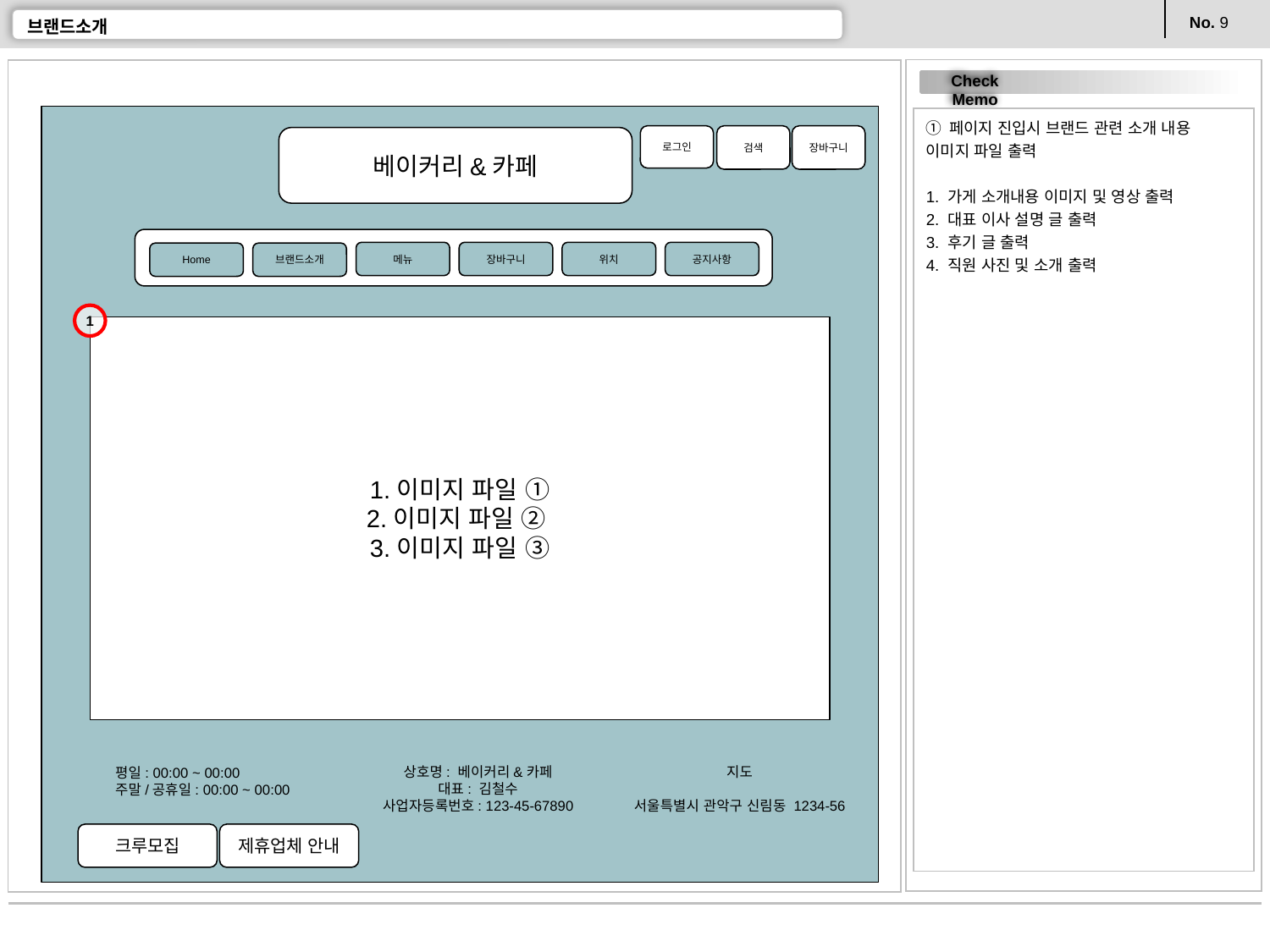

# 브랜드소개

로그인
검색
장바구니
베이커리&카페

메뉴
장바구니
위치
공지사항
Home
브랜드소개
상호명: 베이커리&카페
대표: 김철수
사업자등록번호: 123-45-67890
지도

서울특별시 관악구 신림동 1234-56
평일: 00:00 ~ 00:00
주말/공휴일: 00:00 ~ 00:00
크루모집
제휴업체 안내
① 페이지 진입시 브랜드 관련 소개 내용
이미지 파일 출력

1. 가게 소개내용 이미지 및 영상 출력
2. 대표 이사 설명 글 출력
3. 후기 글 출력
4. 직원 사진 및 소개 출력

1
1.이미지 파일 ①
2.이미지 파일 ②
3.이미지 파일 ③